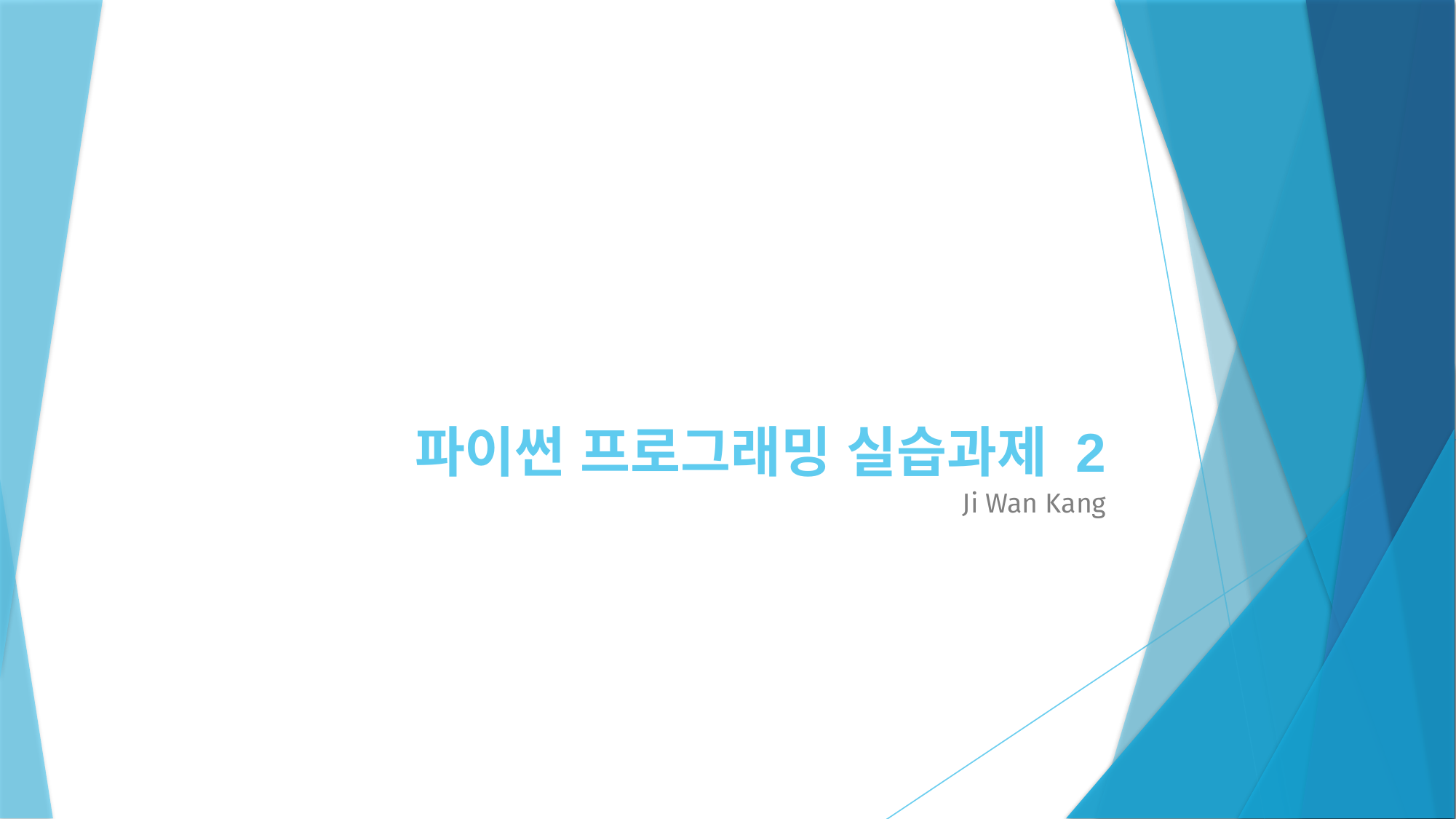

# 파이썬 프로그래밍 실습과제 2
Ji Wan Kang